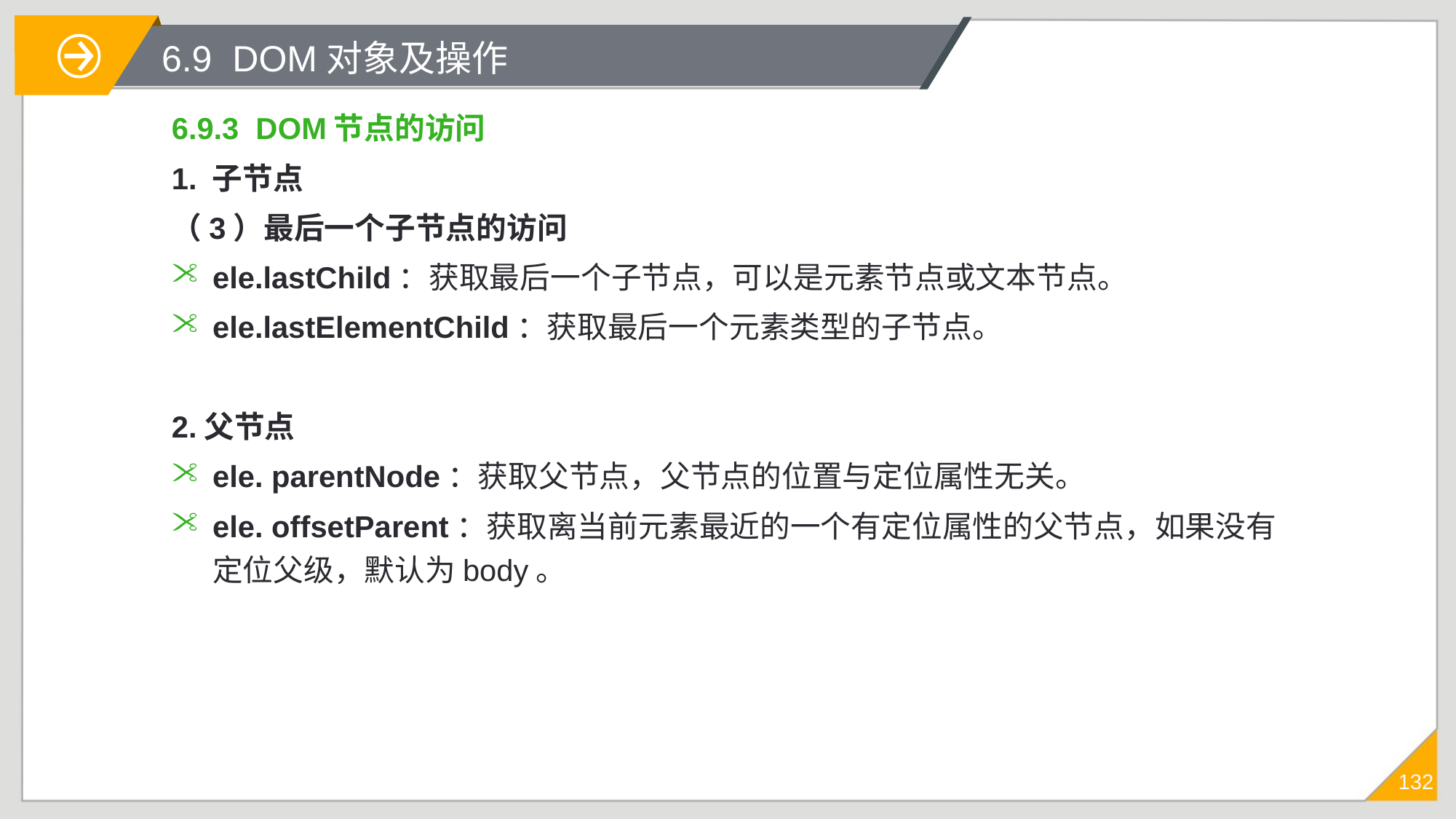

# 6.9  DOM对象及操作
6.9.3  DOM节点的访问
1. 子节点
（3）最后一个子节点的访问
ele.lastChild：获取最后一个子节点，可以是元素节点或文本节点。
ele.lastElementChild：获取最后一个元素类型的子节点。

2.父节点
ele. parentNode：获取父节点，父节点的位置与定位属性无关。
ele. offsetParent：获取离当前元素最近的一个有定位属性的父节点，如果没有定位父级，默认为body。